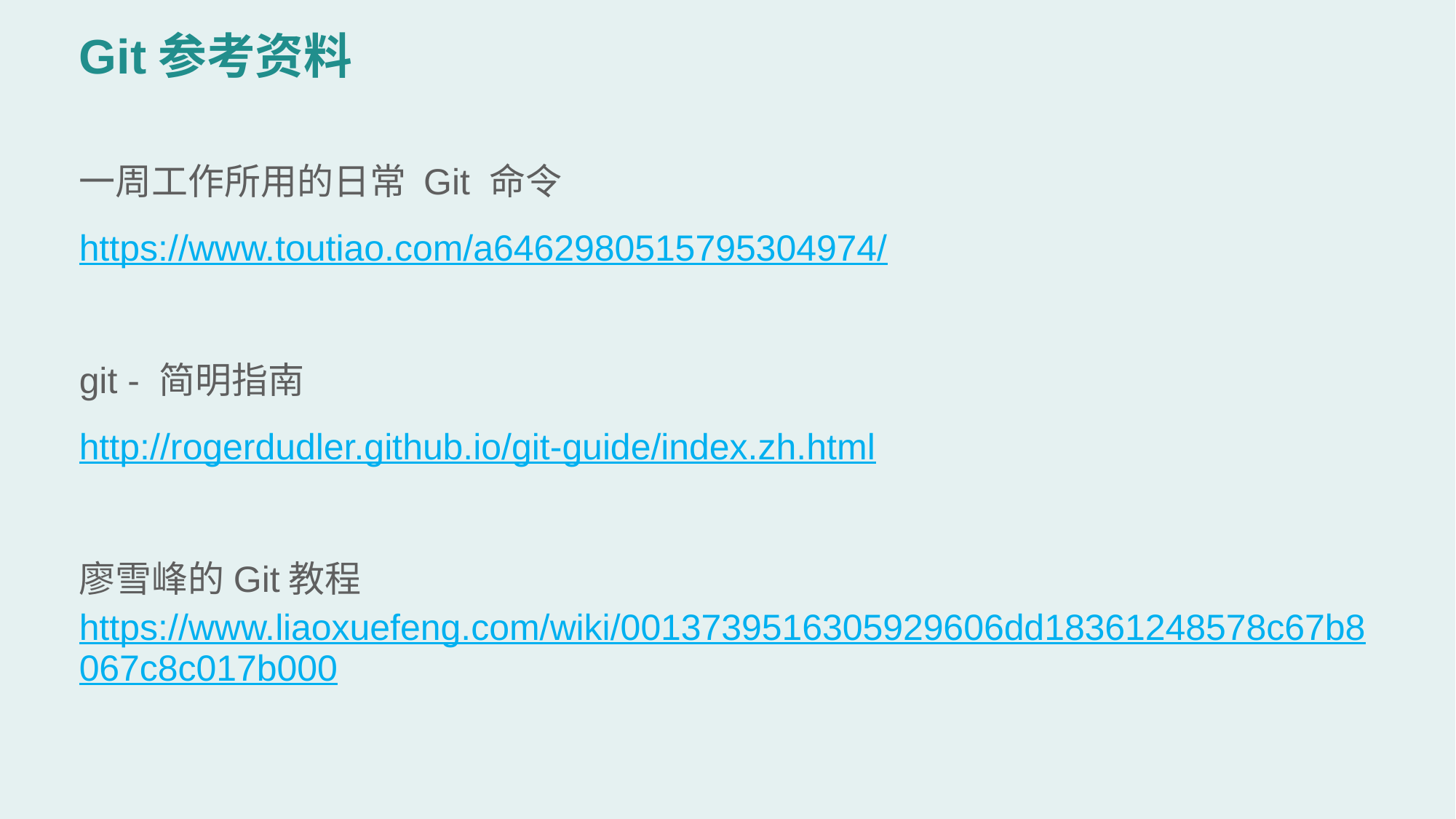

# Git参考资料
一周工作所用的日常 Git 命令
https://www.toutiao.com/a6462980515795304974/

git - 简明指南
http://rogerdudler.github.io/git-guide/index.zh.html

廖雪峰的Git教程 https://www.liaoxuefeng.com/wiki/0013739516305929606dd18361248578c67b8067c8c017b000